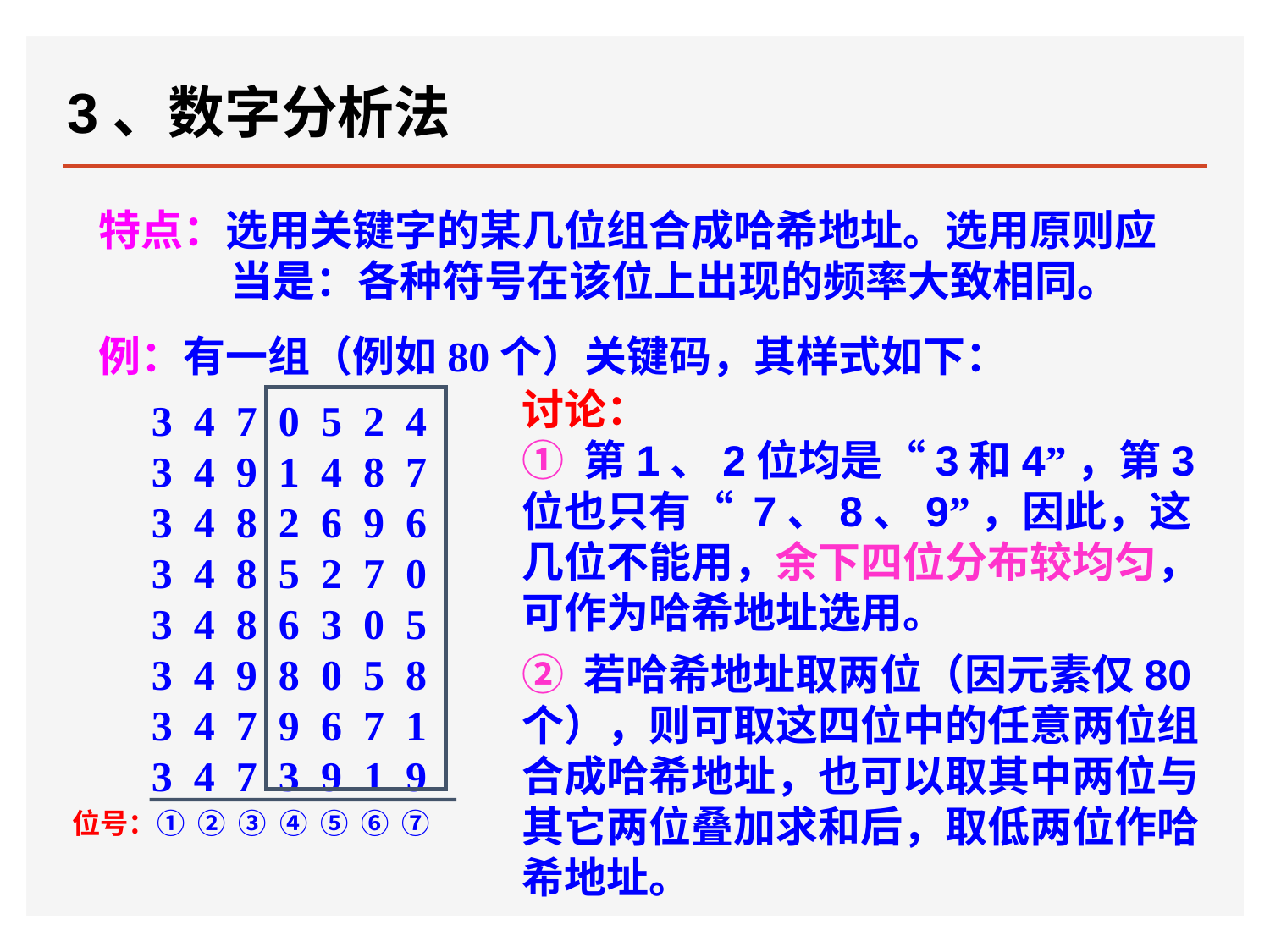

# 3、数字分析法
特点：选用关键字的某几位组合成哈希地址。选用原则应当是：各种符号在该位上出现的频率大致相同。
例：有一组（例如80个）关键码，其样式如下：
讨论：
① 第1、2位均是“3和4”，第3位也只有“ 7、8、9”，因此，这几位不能用，余下四位分布较均匀，可作为哈希地址选用。
3  4  7  0  5  2  4
3  4  9  1  4  8  7
3  4  8  2  6  9  6
3  4  8  5  2  7  0
3  4  8  6  3  0  5
3  4  9  8  0  5  8
3  4  7  9  6  7  1
3  4  7  3  9  1  9

② 若哈希地址取两位（因元素仅80个），则可取这四位中的任意两位组合成哈希地址，也可以取其中两位与其它两位叠加求和后，取低两位作哈希地址。
位号：①  ②  ③  ④  ⑤  ⑥  ⑦